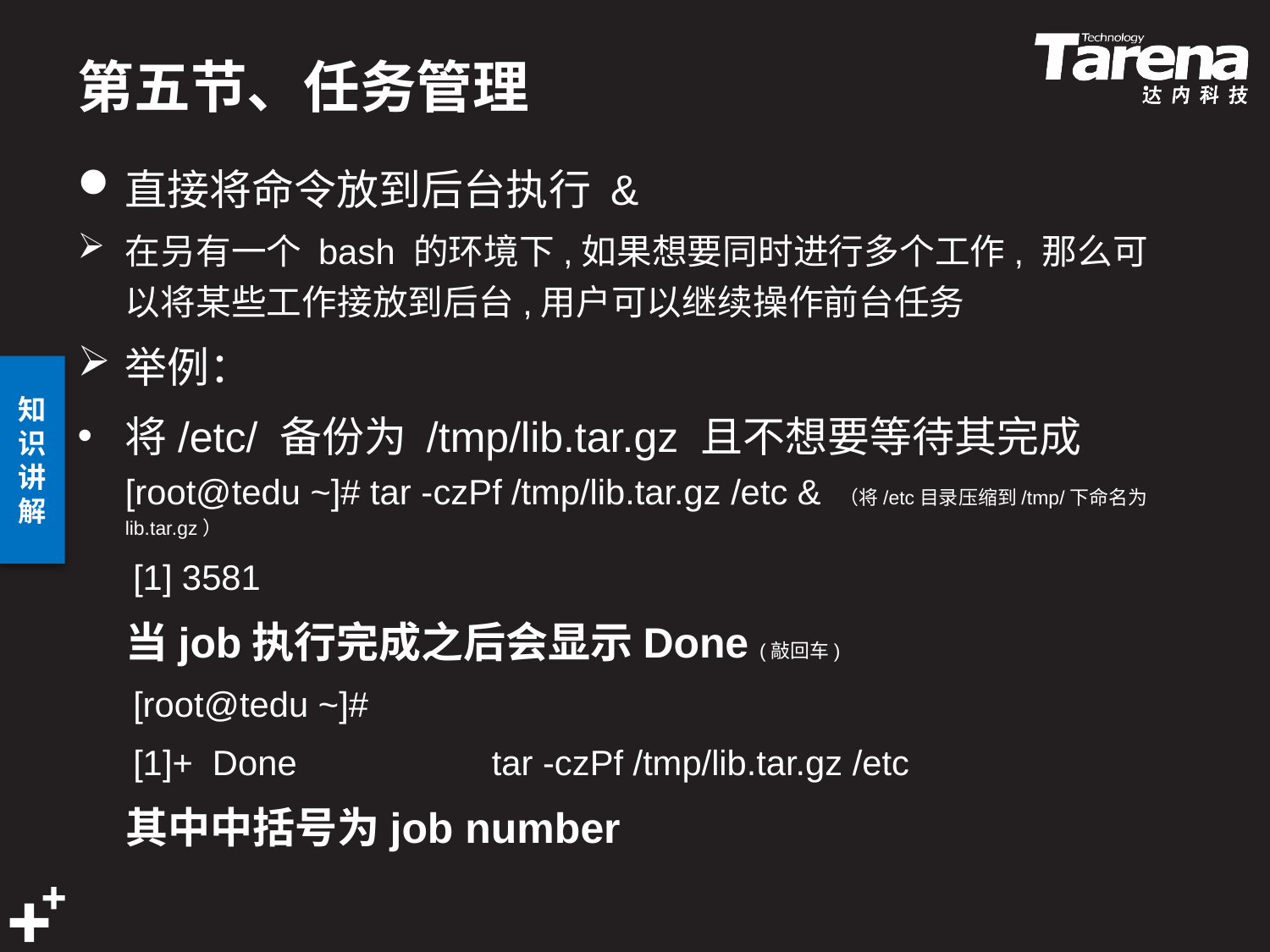

# 第五节、任务管理
直接将命令放到后台执行 &
在叧有一个 bash 的环境下,如果想要同时进行多个工作, 那么可以将某些工作接放到后台,用户可以继续操作前台任务
举例：
将/etc/ 备份为 /tmp/lib.tar.gz 且不想要等待其完成 [root@tedu ~]# tar -czPf /tmp/lib.tar.gz /etc & （将/etc目录压缩到/tmp/下命名为lib.tar.gz）
[1] 3581
    当job执行完成之后会显示Done  (敲回车)
[root@tedu ~]#
[1]+  Done                    tar -czPf /tmp/lib.tar.gz /etc
    其中中括号为job number
